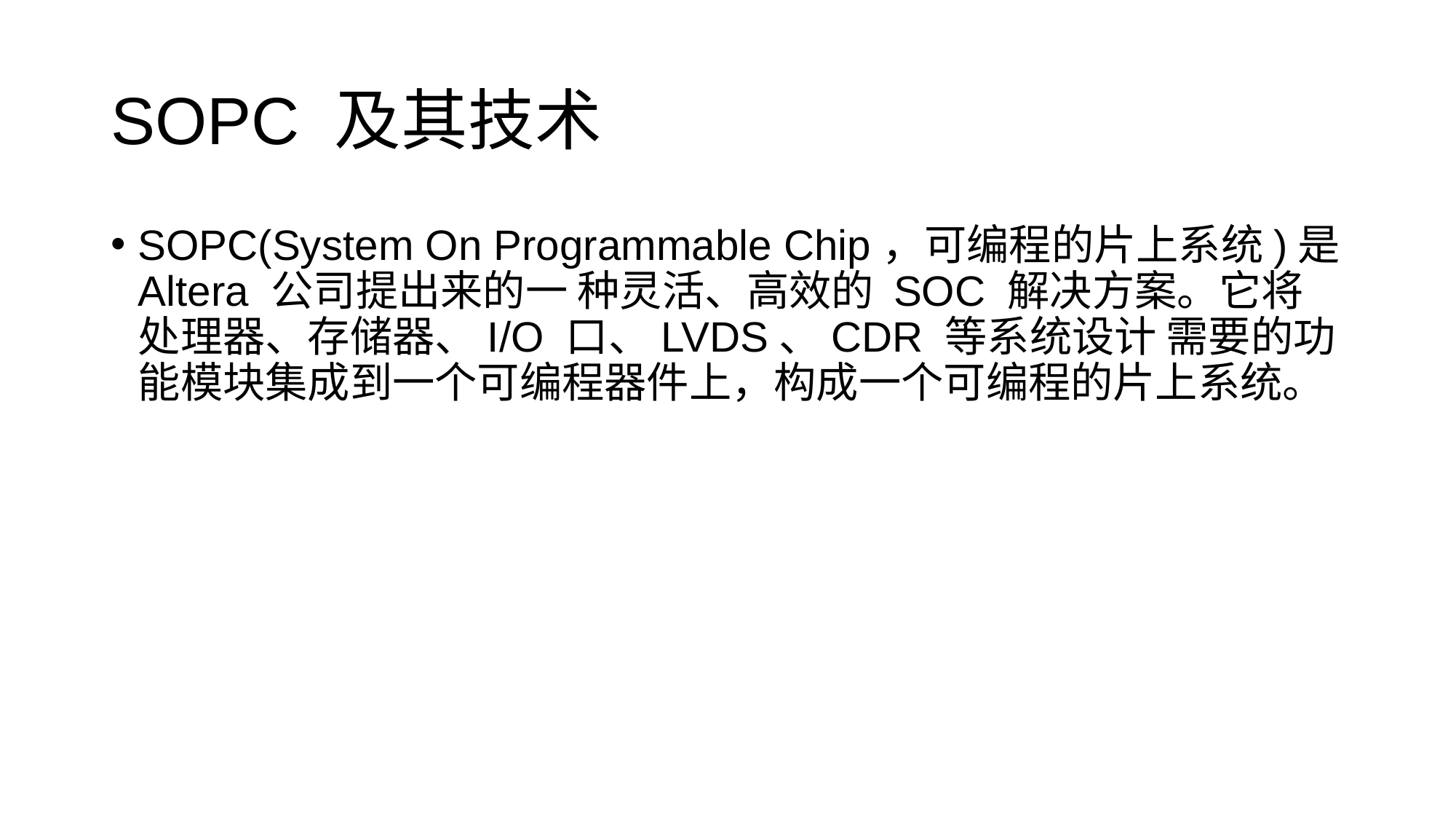

# SOPC 及其技术
SOPC(System On Programmable Chip，可编程的片上系统)是 Altera 公司提出来的一 种灵活、高效的 SOC 解决方案。它将处理器、存储器、I/O 口、LVDS、CDR 等系统设计 需要的功能模块集成到一个可编程器件上，构成一个可编程的片上系统。